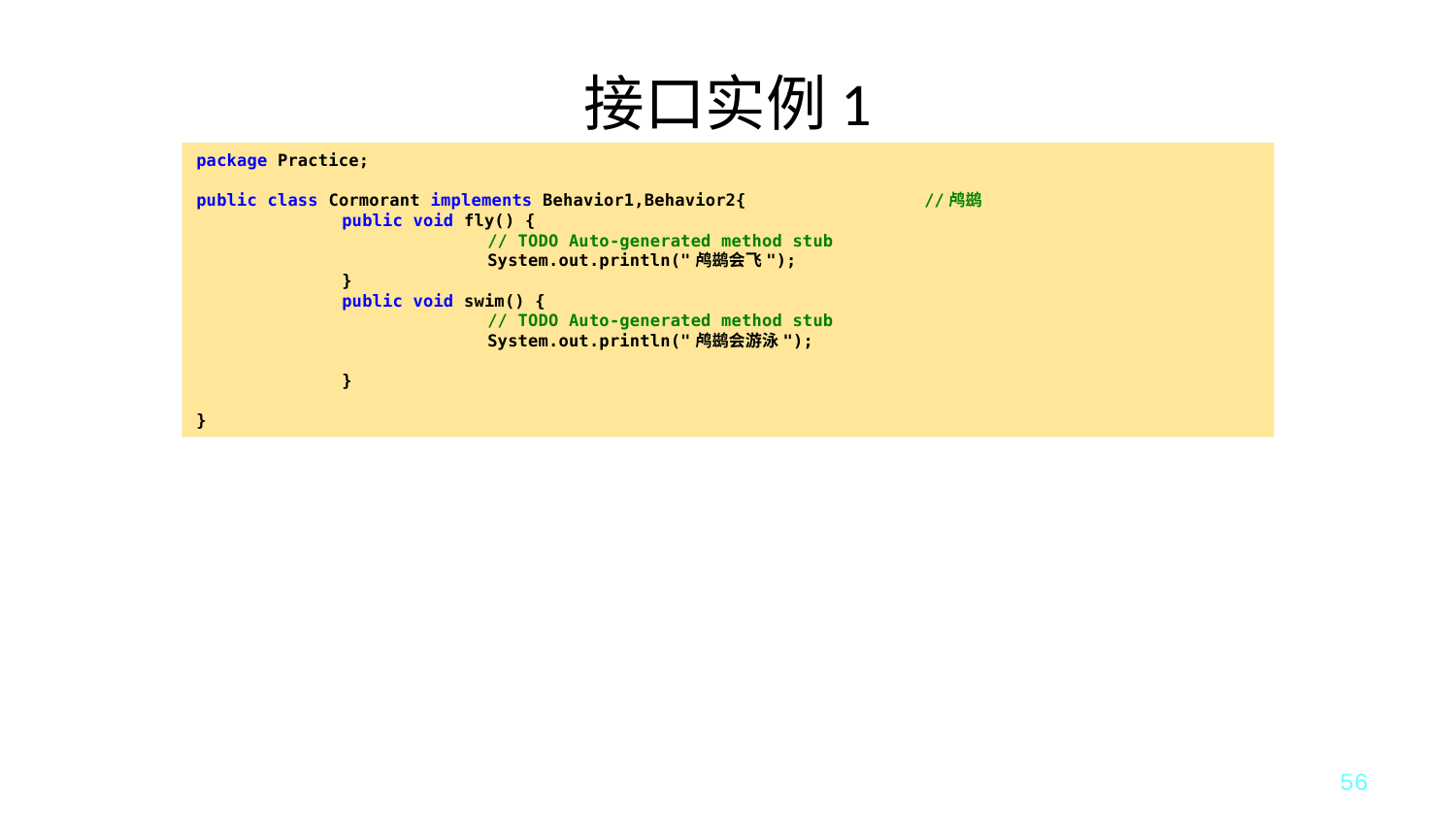

接口实例1
package Practice;

public class Cormorant implements Behavior1,Behavior2{		//鸬鹚
	public void fly() {
		// TODO Auto-generated method stub
		System.out.println("鸬鹚会飞");
	}
	public void swim() {
		// TODO Auto-generated method stub
		System.out.println("鸬鹚会游泳");

	}

}
56